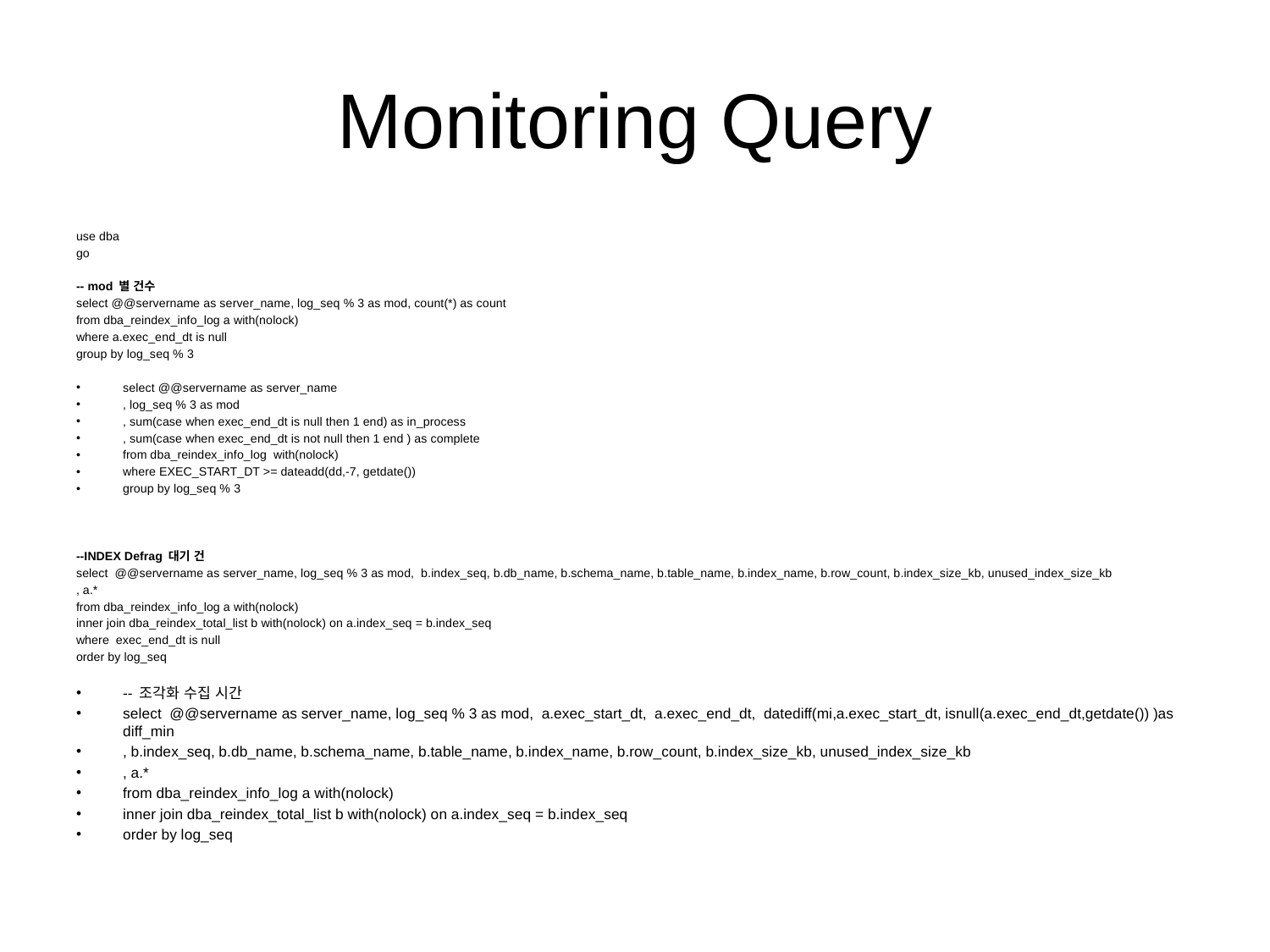

# Monitoring Query
use dba
go

-- mod 별 건수
select @@servername as server_name, log_seq % 3 as mod, count(*) as count
from dba_reindex_info_log a with(nolock)
where a.exec_end_dt is null
group by log_seq % 3

select @@servername as server_name
, log_seq % 3 as mod
, sum(case when exec_end_dt is null then 1 end) as in_process
, sum(case when exec_end_dt is not null then 1 end ) as complete
from dba_reindex_info_log  with(nolock)
where EXEC_START_DT >= dateadd(dd,-7, getdate())
group by log_seq % 3

--INDEX Defrag 대기 건
select  @@servername as server_name, log_seq % 3 as mod,  b.index_seq, b.db_name, b.schema_name, b.table_name, b.index_name, b.row_count, b.index_size_kb, unused_index_size_kb
, a.*
from dba_reindex_info_log a with(nolock)
inner join dba_reindex_total_list b with(nolock) on a.index_seq = b.index_seq
where  exec_end_dt is null
order by log_seq

-- 조각화 수집 시간
select  @@servername as server_name, log_seq % 3 as mod,  a.exec_start_dt,  a.exec_end_dt,  datediff(mi,a.exec_start_dt, isnull(a.exec_end_dt,getdate()) )as diff_min
, b.index_seq, b.db_name, b.schema_name, b.table_name, b.index_name, b.row_count, b.index_size_kb, unused_index_size_kb
, a.*
from dba_reindex_info_log a with(nolock)
inner join dba_reindex_total_list b with(nolock) on a.index_seq = b.index_seq
order by log_seq